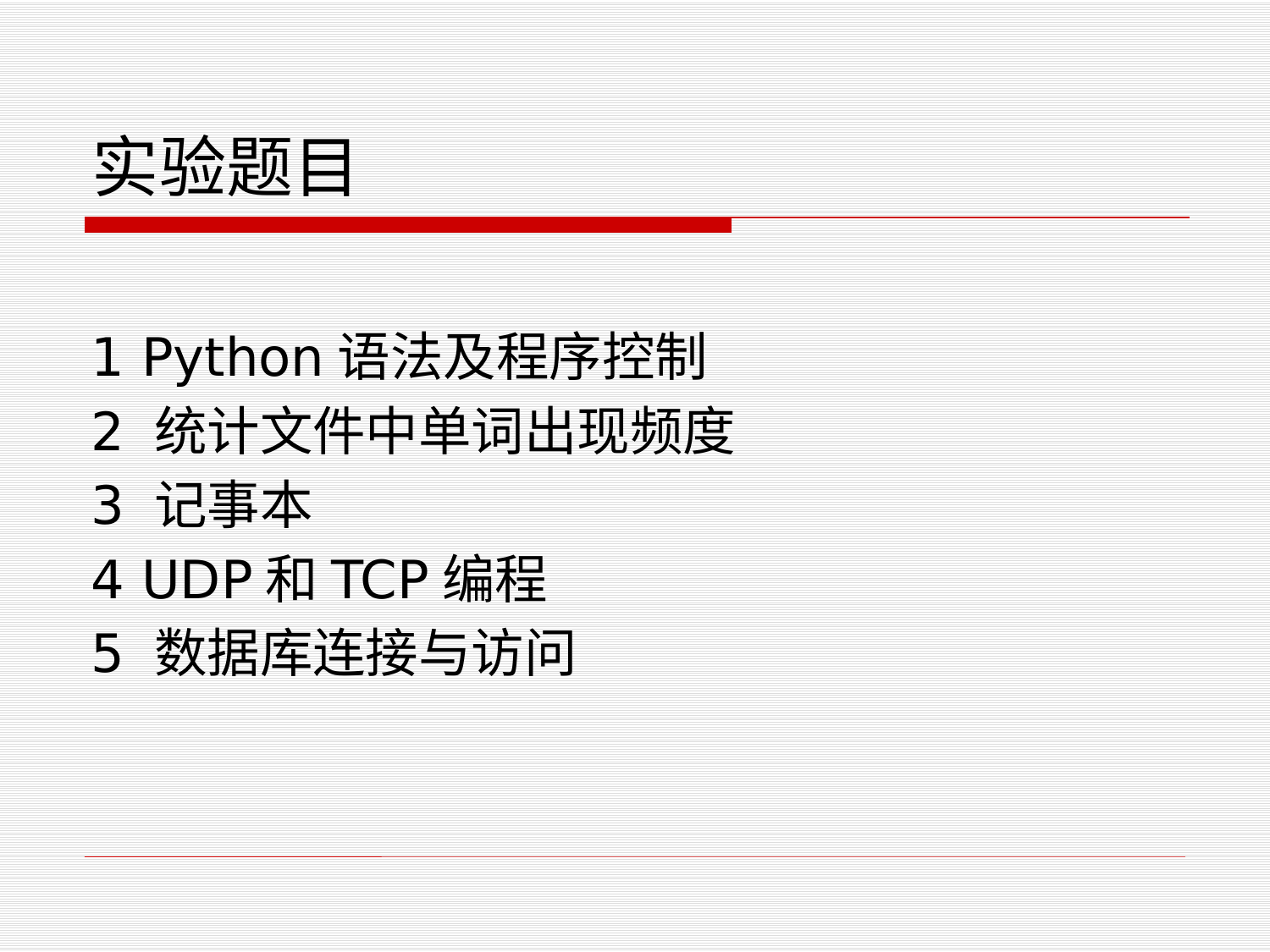

# 实验题目

1 Python语法及程序控制
2 统计文件中单词出现频度
3 记事本
4 UDP和TCP编程
5 数据库连接与访问